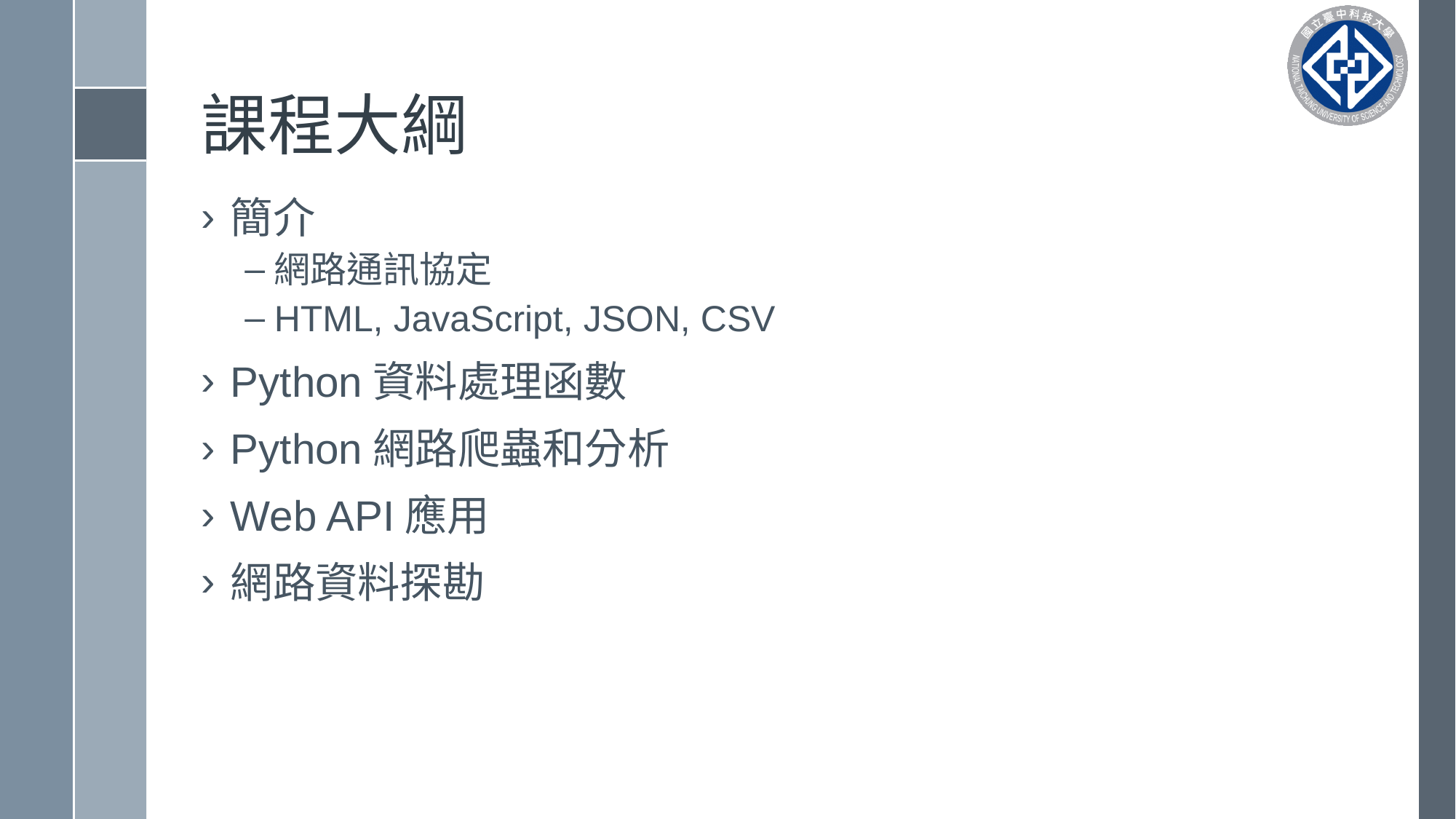

# 課程大綱
簡介
網路通訊協定
HTML, JavaScript, JSON, CSV
Python資料處理函數
Python網路爬蟲和分析
Web API應用
網路資料探勘